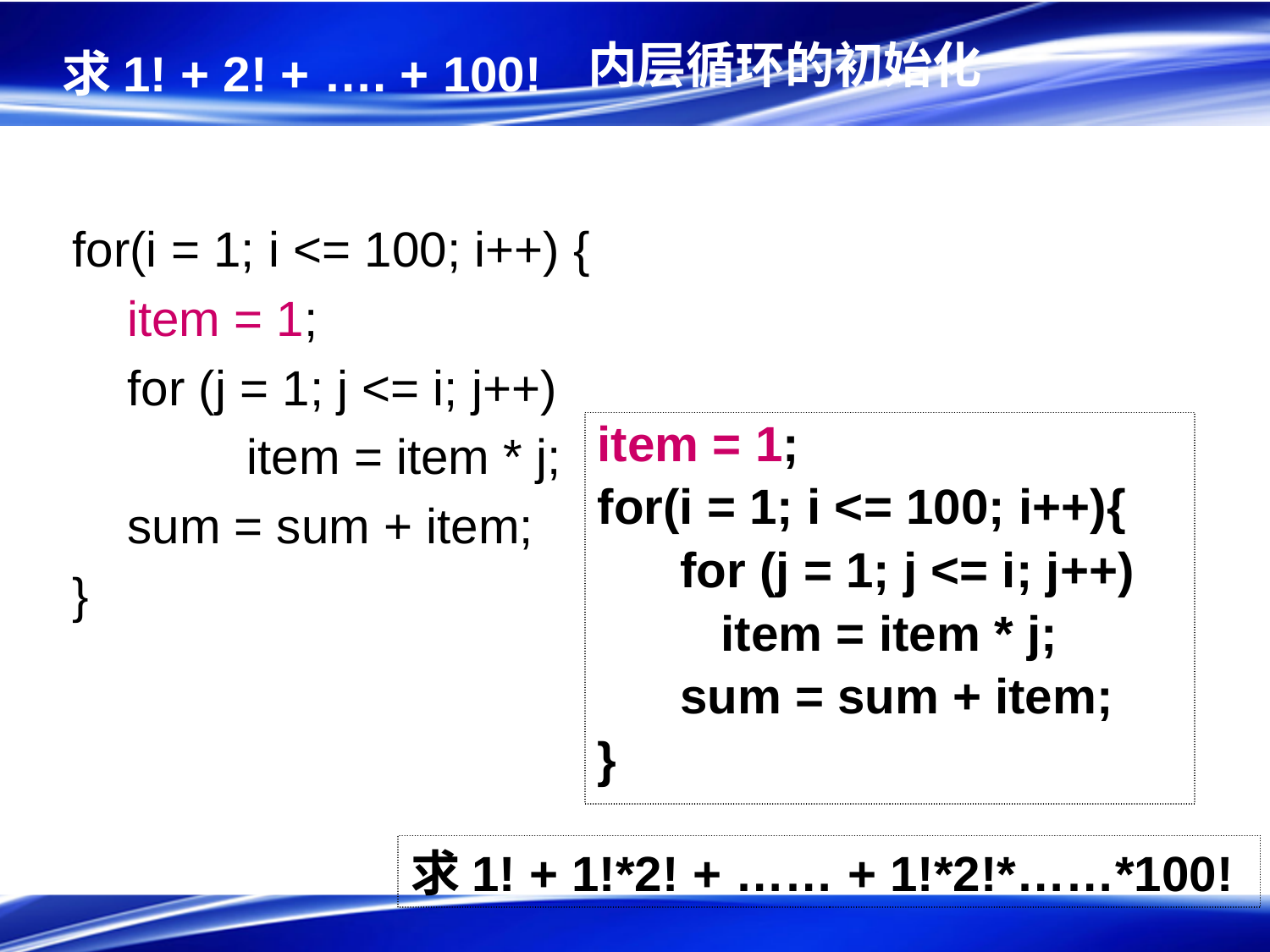

# 内层循环的初始化
求1! + 2! + …. + 100!
for(i = 1; i <= 100; i++) {
    item = 1;
    for (j = 1; j <= i; j++)
	   	item = item * j;
    sum = sum + item;
}
item = 1;
for(i = 1; i <= 100; i++){
      for (j = 1; j <= i; j++)
         item = item * j;
      sum = sum + item;
}
求1! + 1!*2! + …… + 1!*2!*……*100!